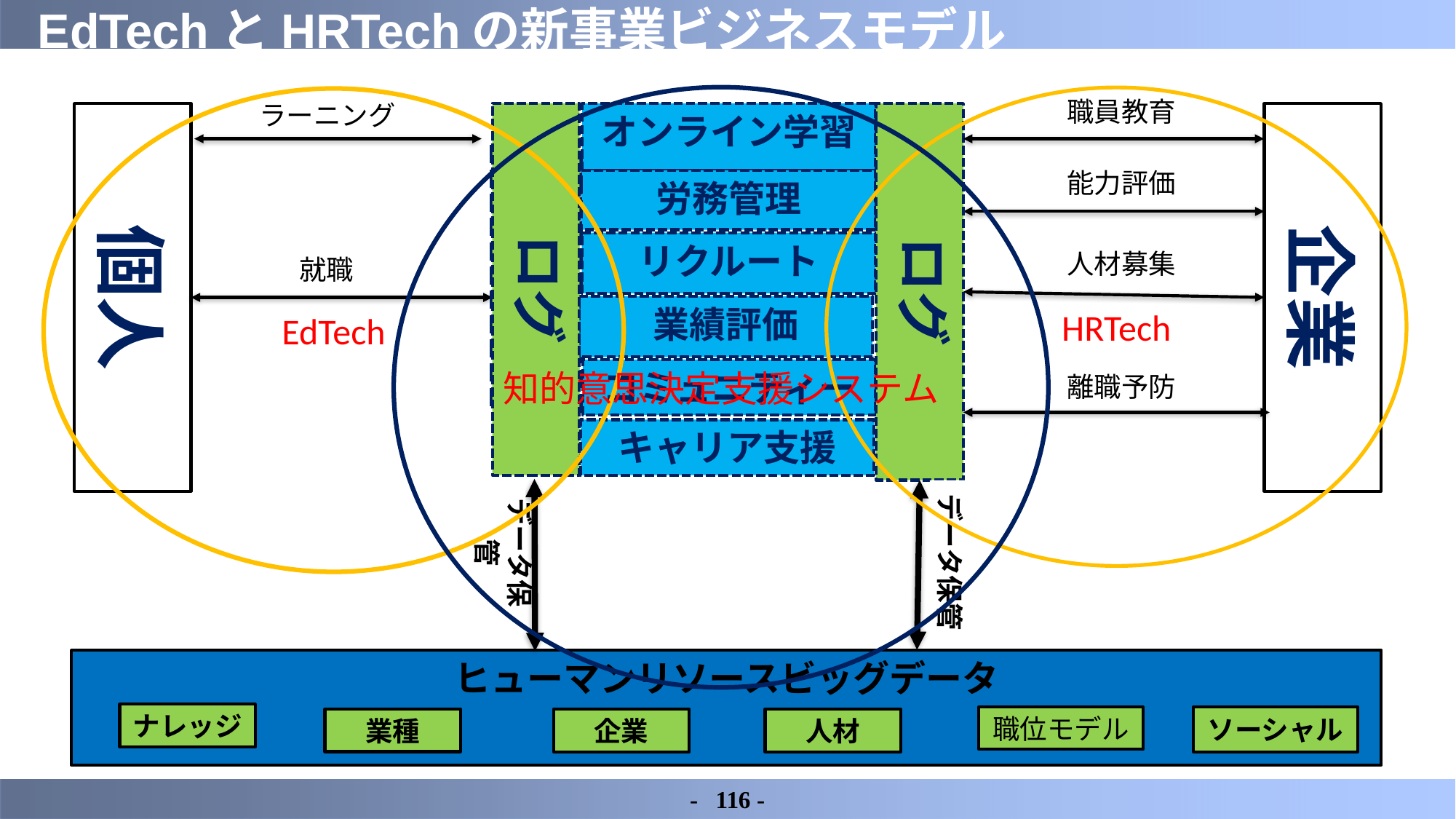

# EdTechとHRTechの新事業ビジネスモデル
知的意思決定支援システム
HRTech
EdTech
職員教育
ラーニング
個人
オンライン学習
ログ
ログ
企業
数据分析
能力評価
労務管理
リクルート
人材募集
就職
業績評価
コミュニティー
離職予防
キャリア支援
データ保管
データ保管
ヒューマンリソースビッグデータ
ナレッジ
職位モデル
ソーシャル
業種
企業
人材
-	116 -